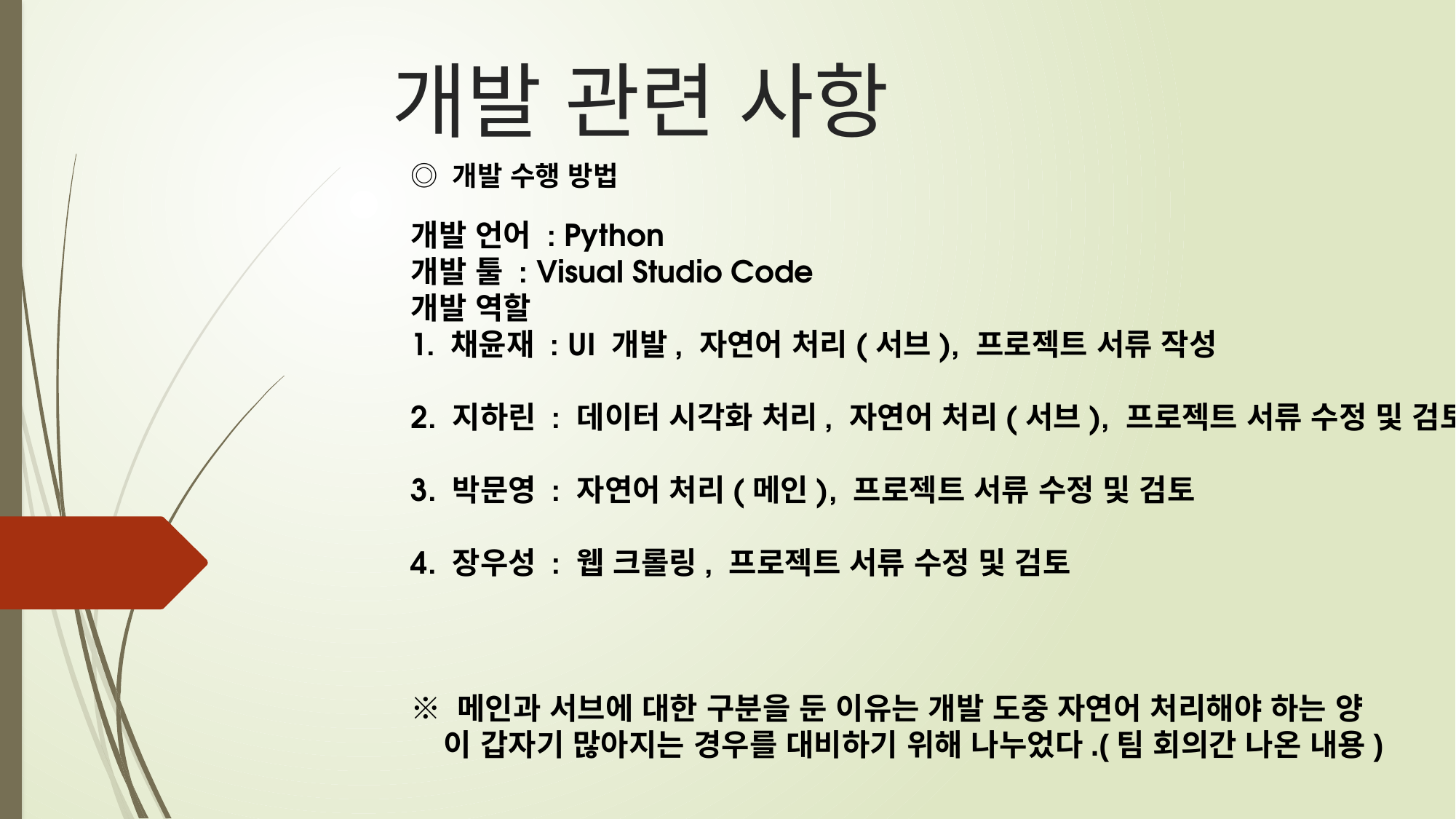

# 개발 관련 사항
◎ 개발 수행 방법
개발 언어 : Python
개발 툴 : Visual Studio Code
개발 역할
1. 채윤재 : UI 개발, 자연어 처리(서브), 프로젝트 서류 작성

2. 지하린 : 데이터 시각화 처리, 자연어 처리(서브), 프로젝트 서류 수정 및 검토

3. 박문영 : 자연어 처리(메인), 프로젝트 서류 수정 및 검토

4. 장우성 : 웹 크롤링, 프로젝트 서류 수정 및 검토

※ 메인과 서브에 대한 구분을 둔 이유는 개발 도중 자연어 처리해야 하는 양
   이 갑자기 많아지는 경우를 대비하기 위해 나누었다.(팀 회의간 나온 내용)